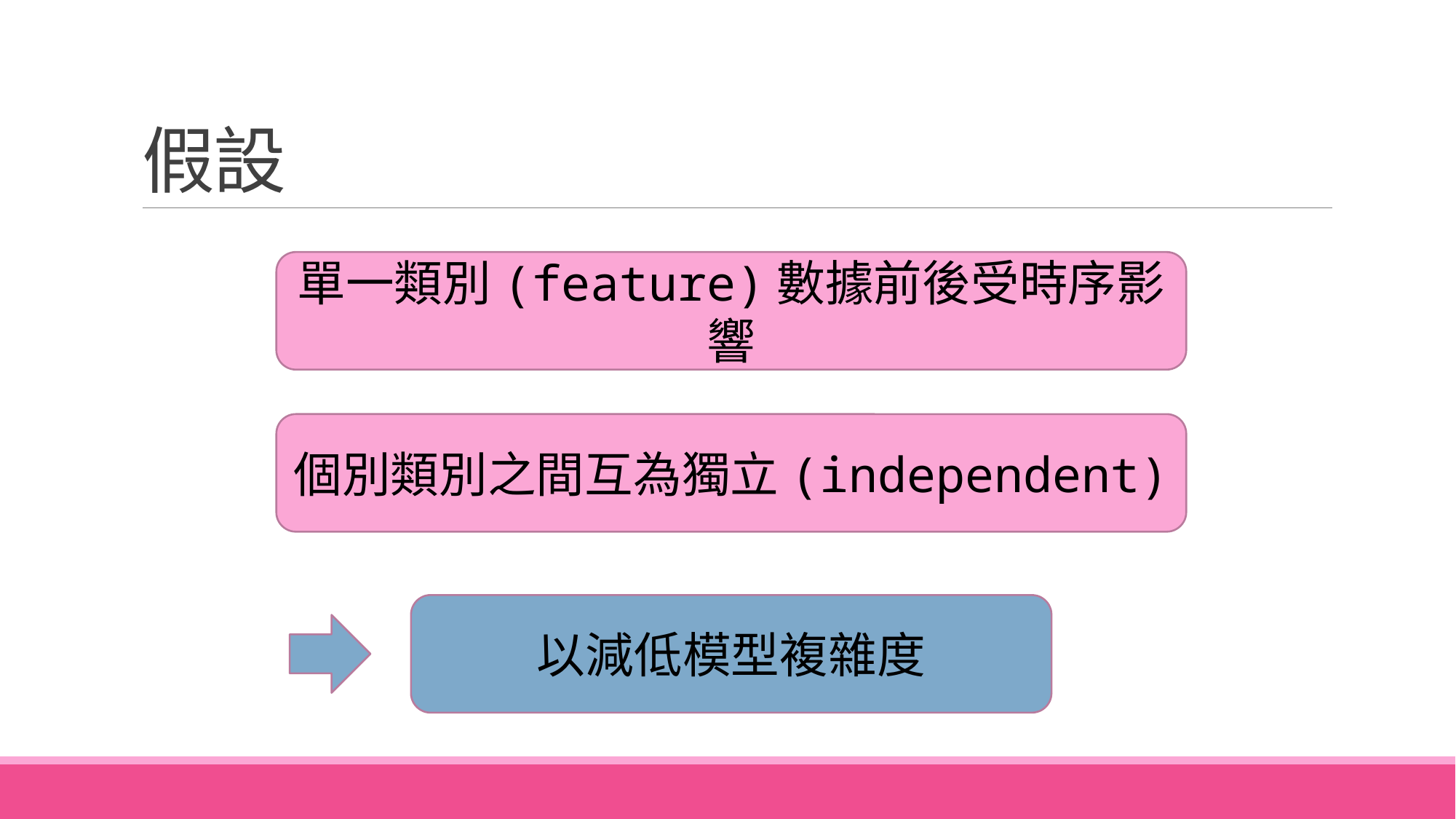

# 假設
單一類別(feature)數據前後受時序影響
個別類別之間互為獨立(independent)
以減低模型複雜度